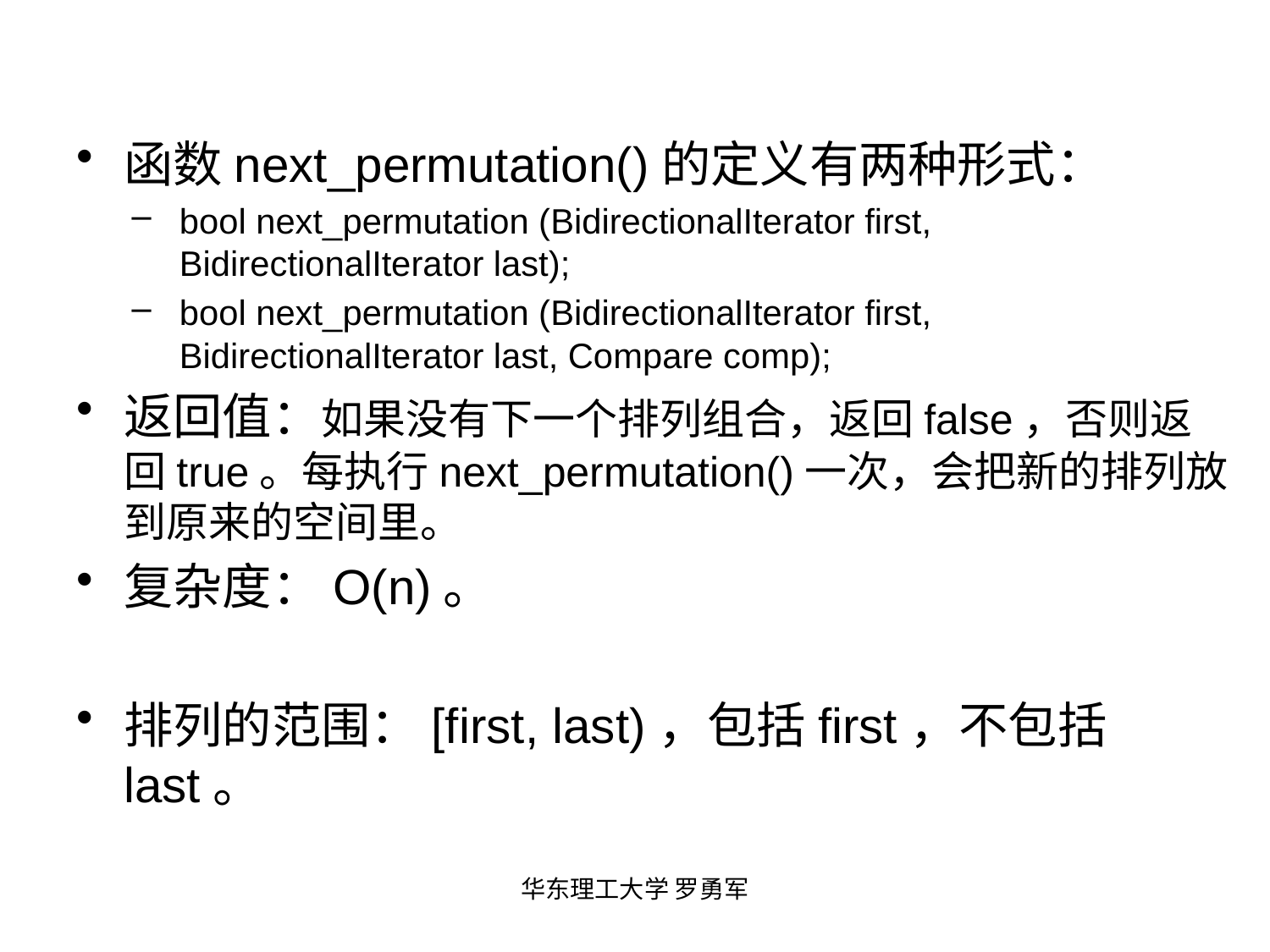

函数next_permutation()的定义有两种形式：
bool next_permutation (BidirectionalIterator first, BidirectionalIterator last);
bool next_permutation (BidirectionalIterator first, BidirectionalIterator last, Compare comp);
返回值：如果没有下一个排列组合，返回false，否则返回true。每执行next_permutation()一次，会把新的排列放到原来的空间里。
复杂度：O(n)。

排列的范围：[first, last)，包括first，不包括last。

华东理工大学 罗勇军